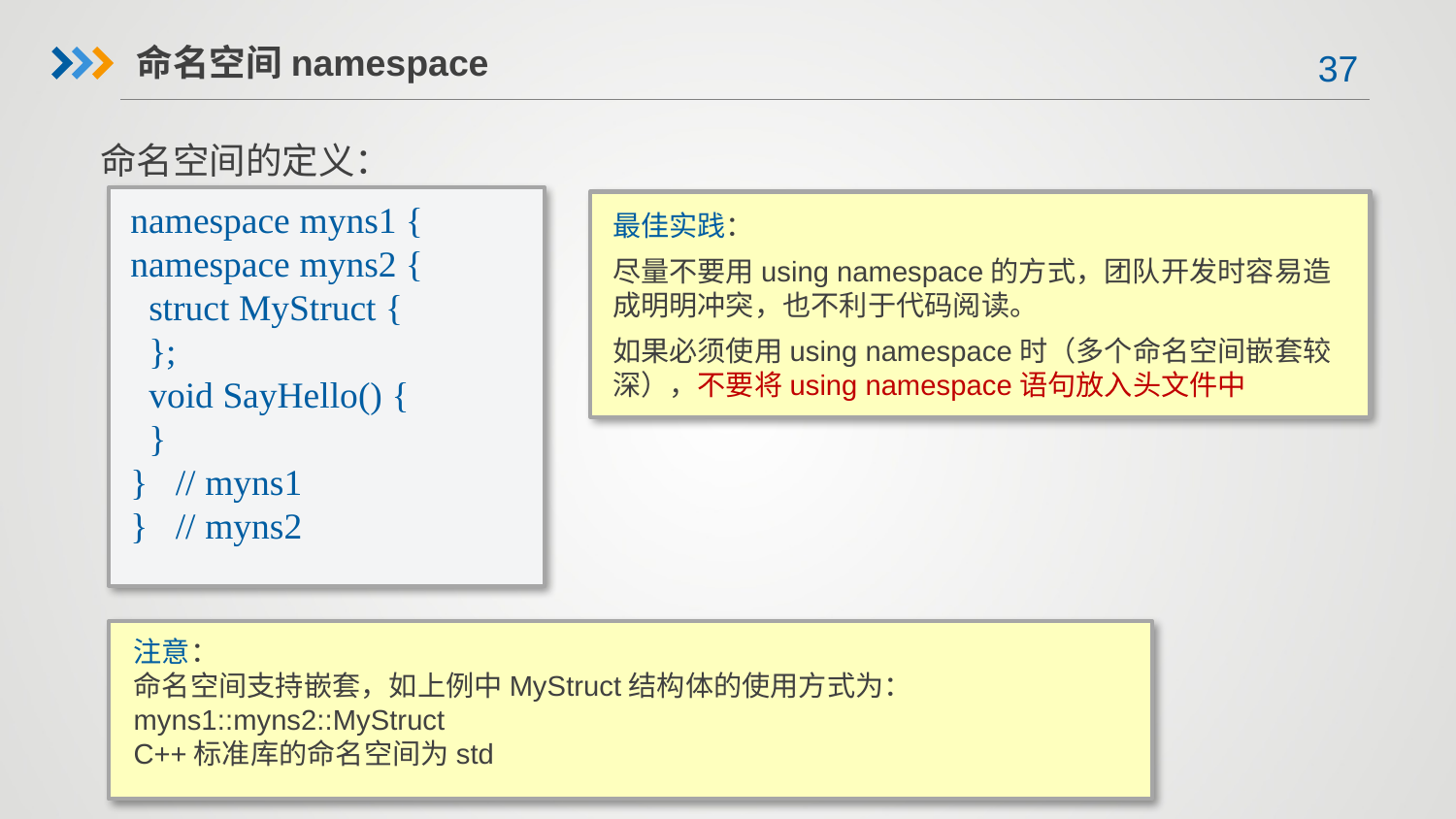

命名空间namespace
命名空间的定义：

namespace myns1 {
namespace myns2 {
  struct MyStruct {
  };
  void SayHello() {
  }
}   // myns1
}   // myns2

最佳实践：
尽量不要用using namespace的方式，团队开发时容易造成明明冲突，也不利于代码阅读。
如果必须使用using namespace时（多个命名空间嵌套较深），不要将using namespace语句放入头文件中

注意：
命名空间支持嵌套，如上例中MyStruct结构体的使用方式为：
myns1::myns2::MyStruct
C++标准库的命名空间为std